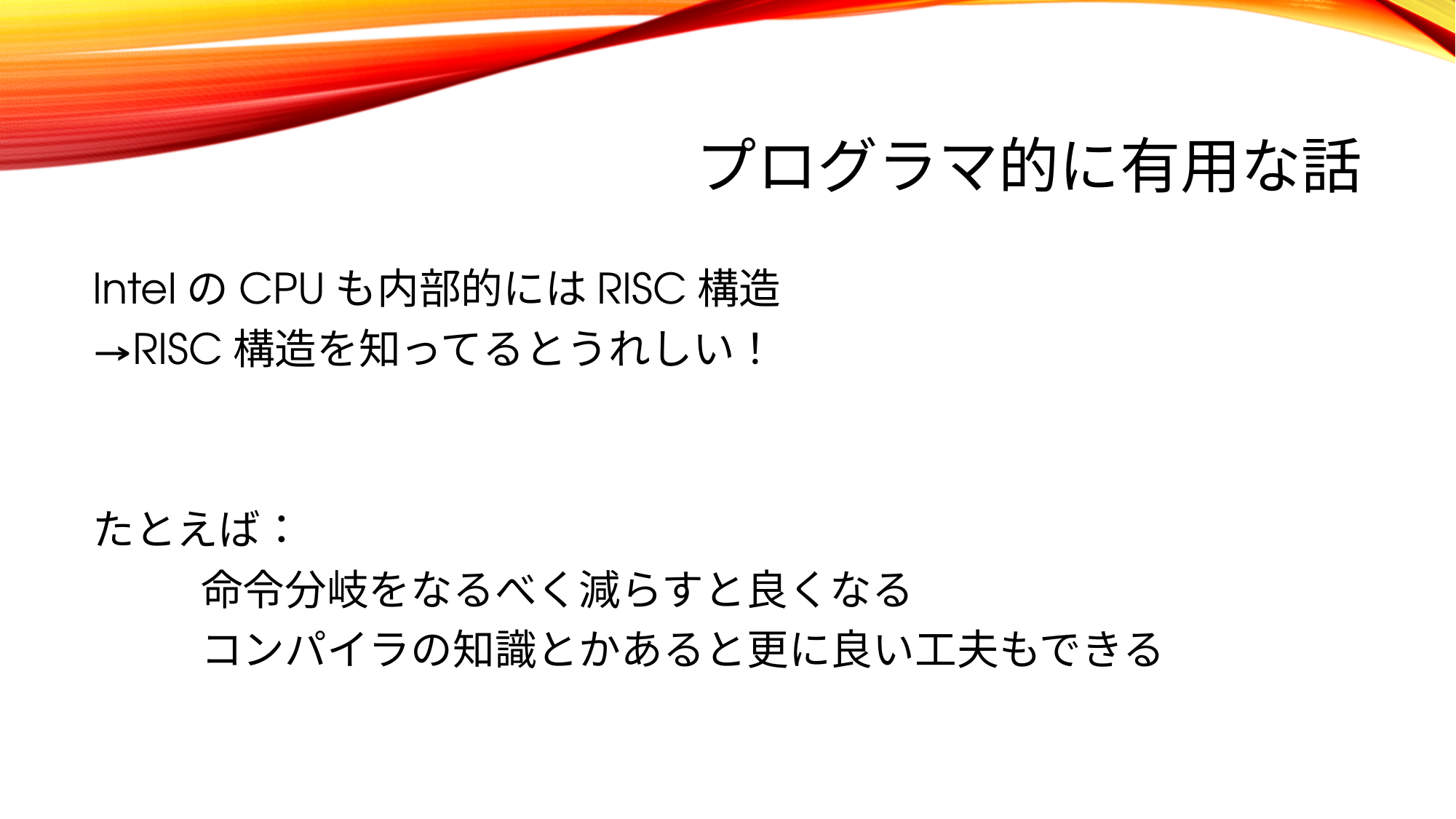

# プログラマ的に有用な話
IntelのCPUも内部的にはRISC構造
→RISC構造を知ってるとうれしい！

たとえば：
	命令分岐をなるべく減らすと良くなる
	コンパイラの知識とかあると更に良い工夫もできる